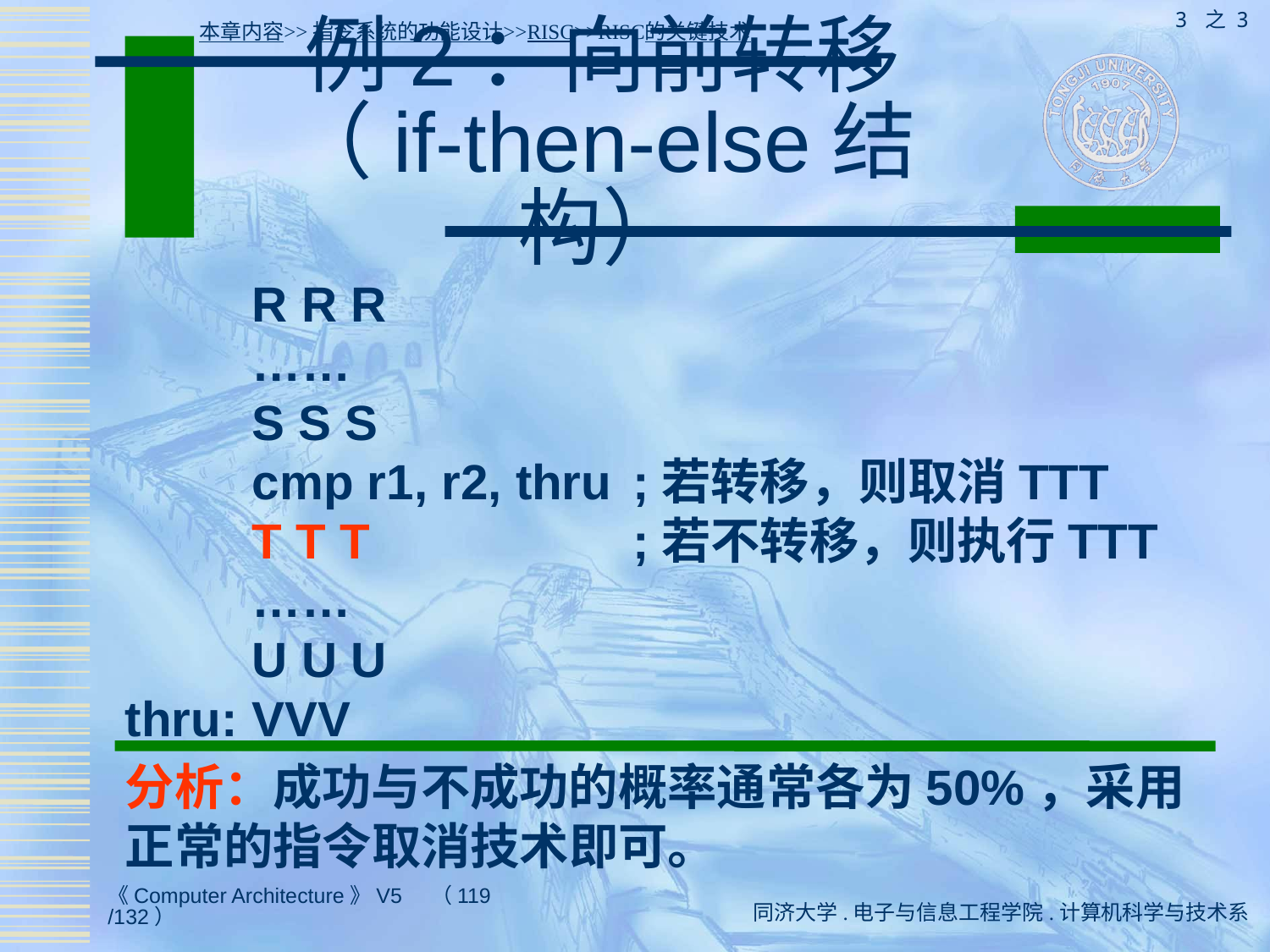

3 之 3
本章内容>>指令系统的功能设计>>RISC>>RISC的关键技术
# 例2：向前转移 （if-then-else结构）
	R R R
	……
	S S S
	cmp r1, r2, thru	;若转移，则取消TTT
	T T T			;若不转移，则执行TTT
	……
	U U U
thru:	VVV
分析：成功与不成功的概率通常各为50%，采用正常的指令取消技术即可。